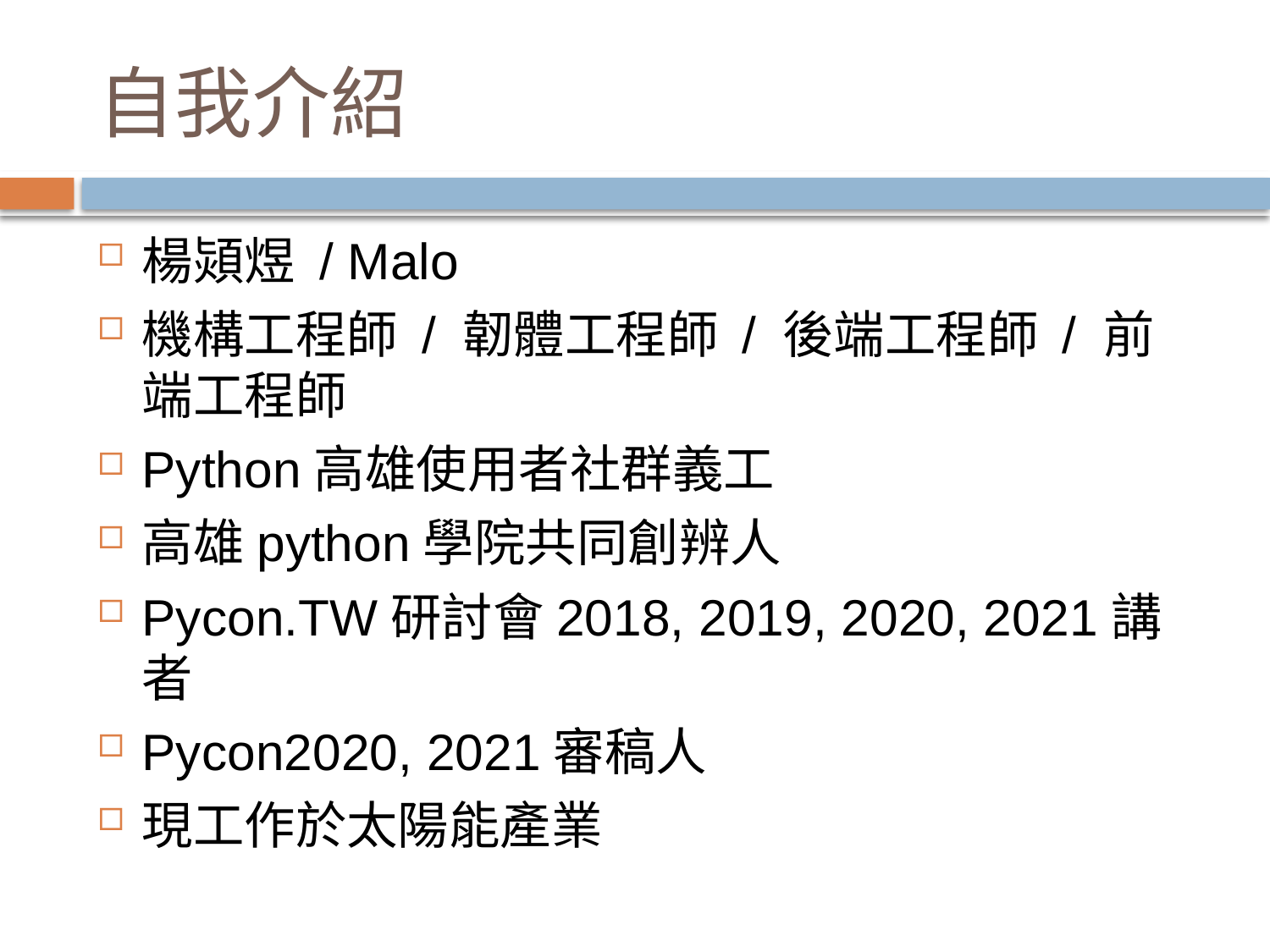

# 自我介紹
楊熲煜 / Malo
機構工程師 / 韌體工程師 / 後端工程師 / 前端工程師
Python高雄使用者社群義工
高雄python學院共同創辨人
Pycon.TW研討會2018, 2019, 2020, 2021講者
Pycon2020, 2021審稿人
現工作於太陽能產業